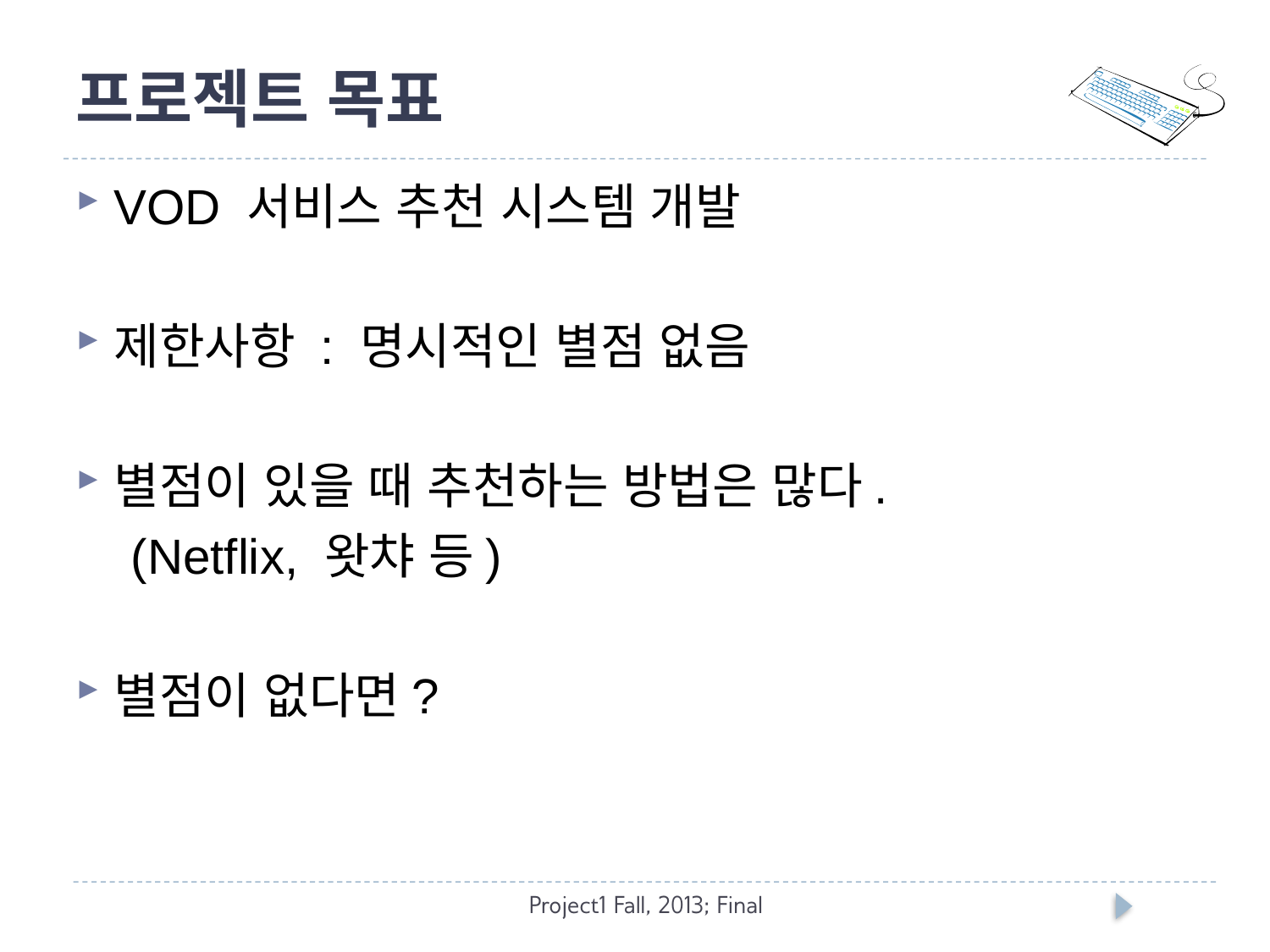

# 프로젝트 목표
VOD 서비스 추천 시스템 개발

제한사항 : 명시적인 별점 없음

별점이 있을 때 추천하는 방법은 많다.
    (Netflix, 왓챠 등)

별점이 없다면?
Project1 Fall, 2013; Final